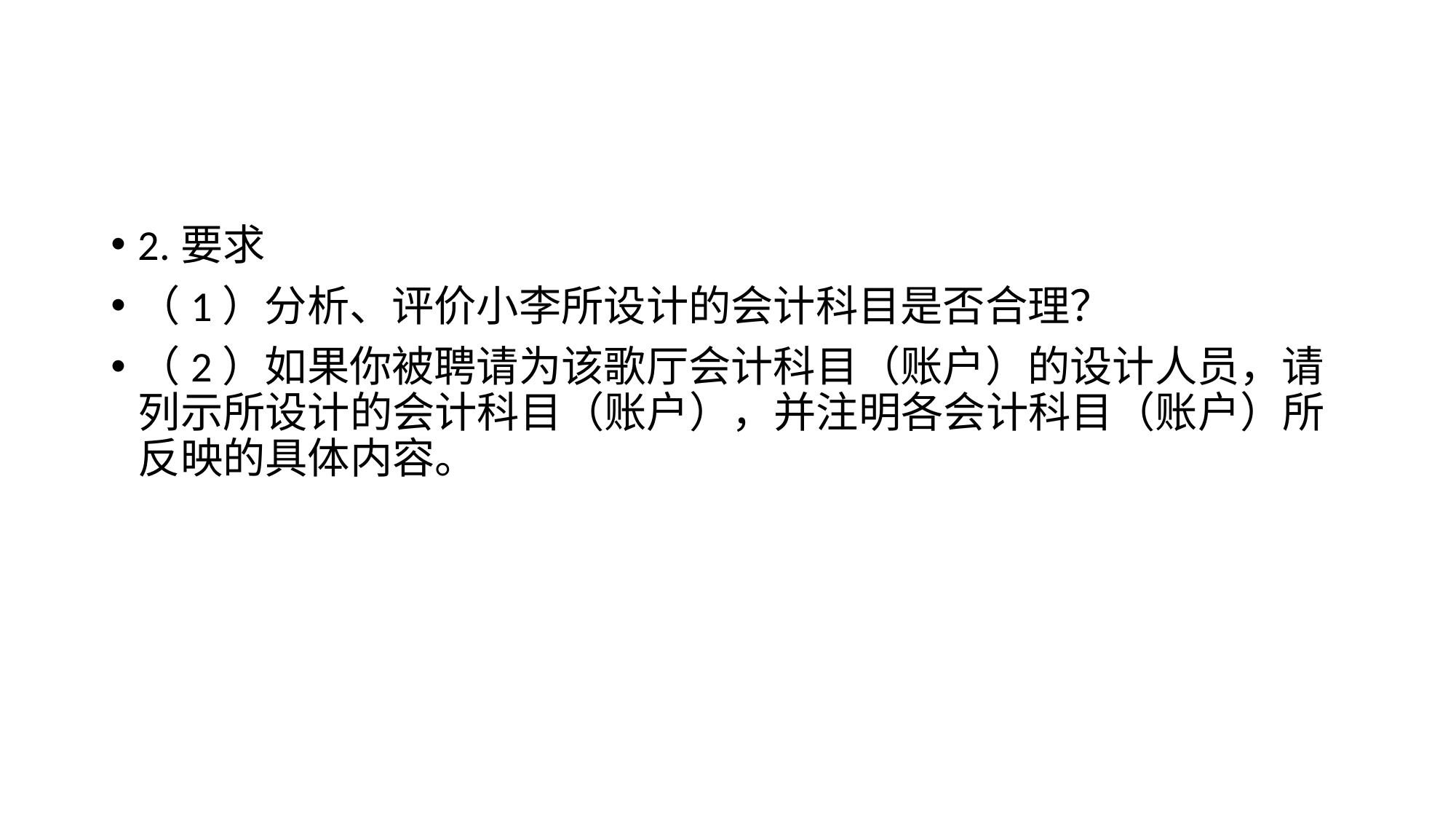

#
2.要求
（1）分析、评价小李所设计的会计科目是否合理？
（2）如果你被聘请为该歌厅会计科目（账户）的设计人员，请列示所设计的会计科目（账户），并注明各会计科目（账户）所反映的具体内容。